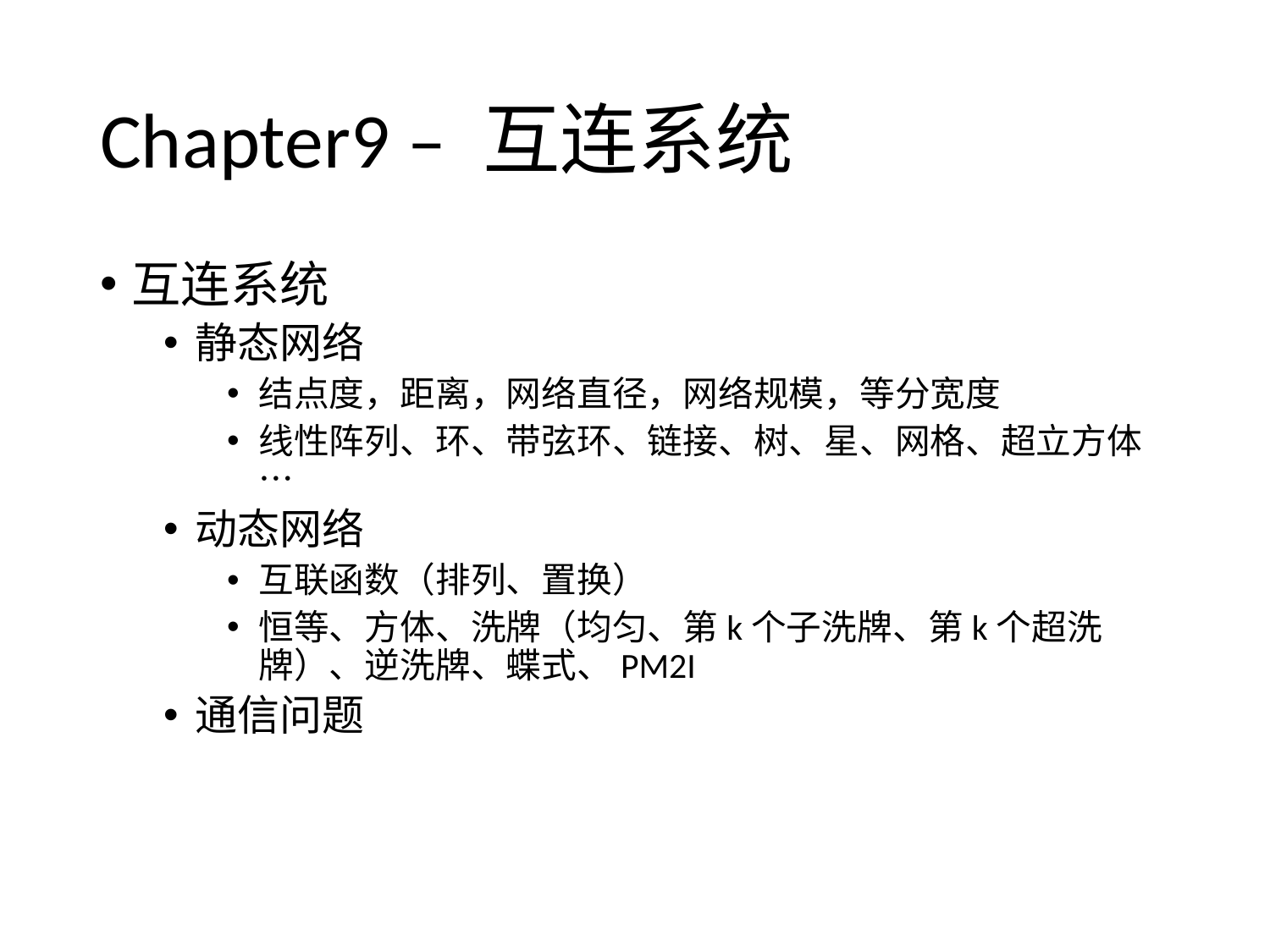

# Chapter9 – 互连系统
互连系统
静态网络
结点度，距离，网络直径，网络规模，等分宽度
线性阵列、环、带弦环、链接、树、星、网格、超立方体…
动态网络
互联函数（排列、置换）
恒等、方体、洗牌（均匀、第k个子洗牌、第k个超洗牌）、逆洗牌、蝶式、PM2I
通信问题